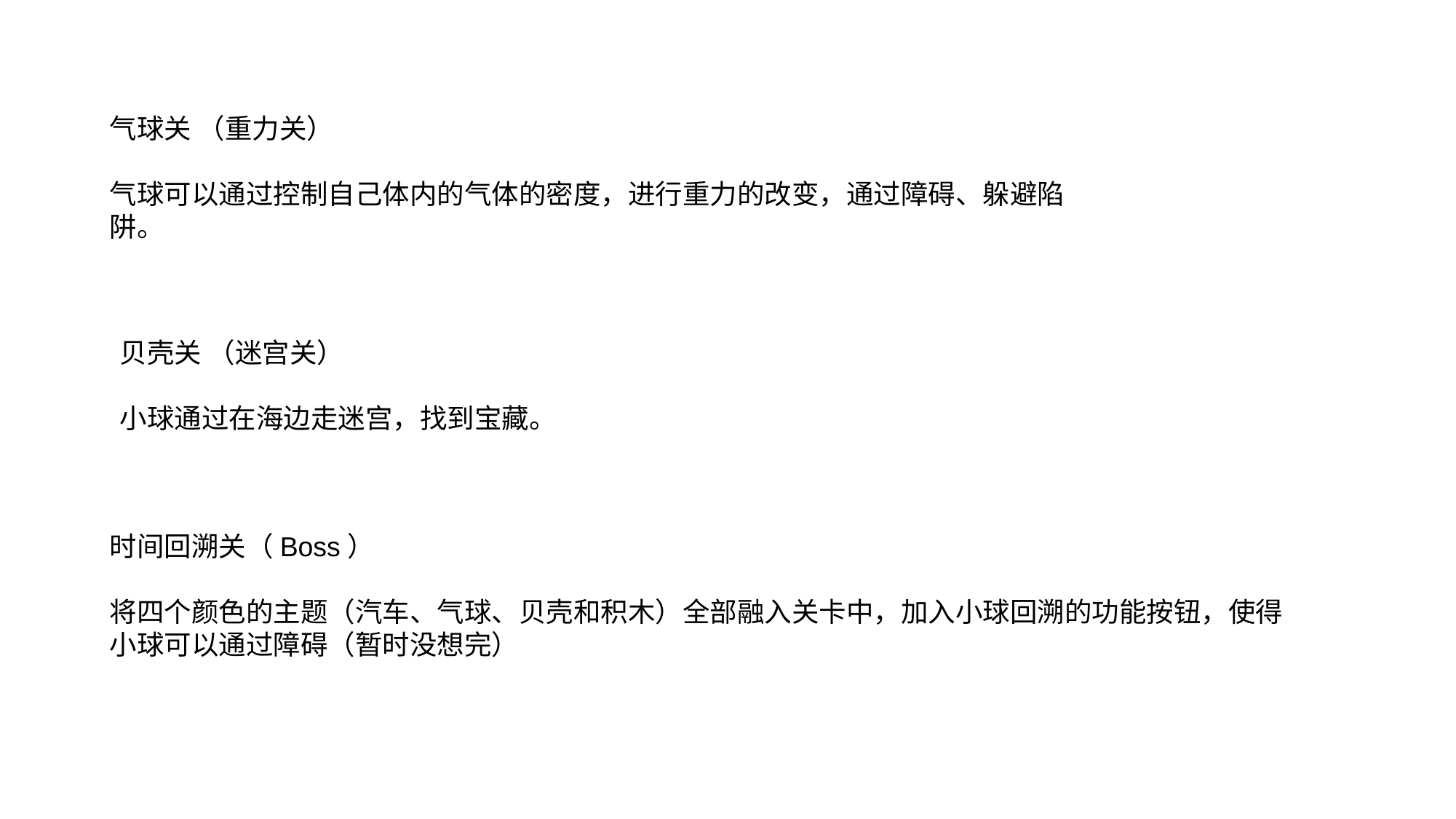

气球关 （重力关）

气球可以通过控制自己体内的气体的密度，进行重力的改变，通过障碍、躲避陷阱。

贝壳关 （迷宫关）

小球通过在海边走迷宫，找到宝藏。
时间回溯关（Boss）

将四个颜色的主题（汽车、气球、贝壳和积木）全部融入关卡中，加入小球回溯的功能按钮，使得小球可以通过障碍（暂时没想完）